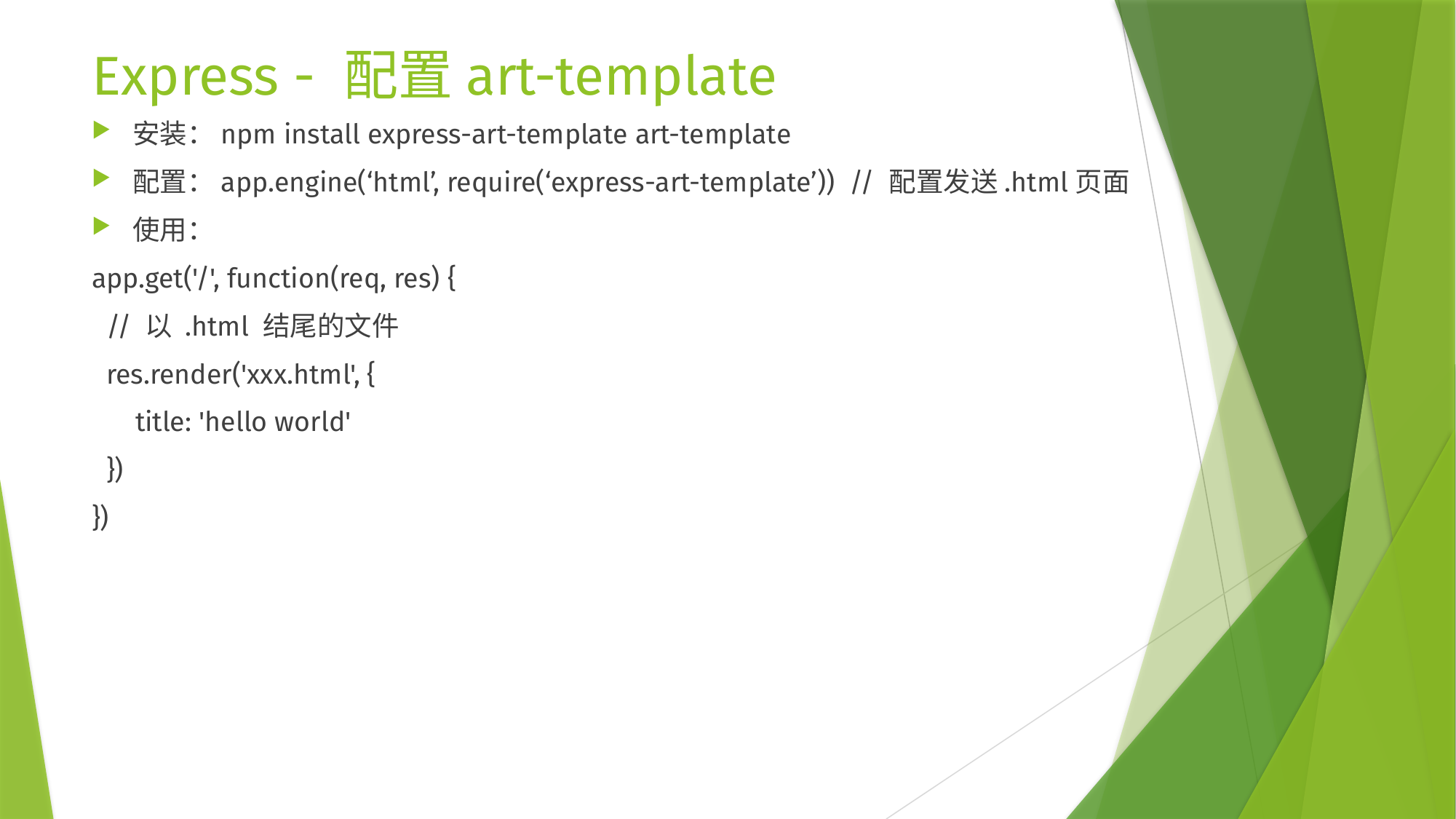

# Express - 配置art-template
安装：npm install express-art-template art-template
配置：app.engine(‘html’, require(‘express-art-template’))  // 配置发送.html页面
使用：
app.get('/', function(req, res) {
  // 以 .html 结尾的文件
  res.render('xxx.html', {
      title: 'hello world'
  })
})